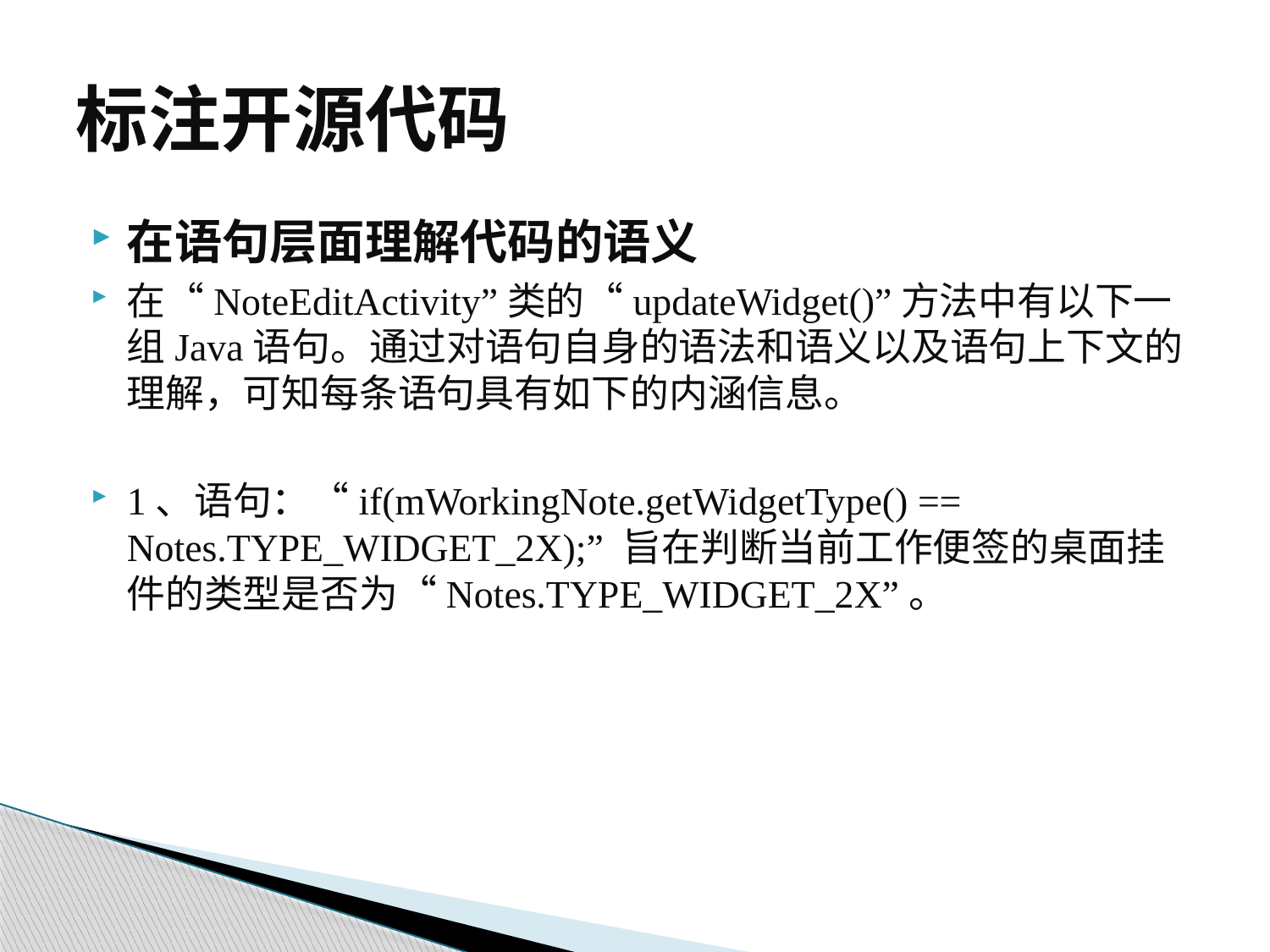

# 标注开源代码
在语句层面理解代码的语义
在“NoteEditActivity”类的“updateWidget()”方法中有以下一组Java语句。通过对语句自身的语法和语义以及语句上下文的理解，可知每条语句具有如下的内涵信息。

1、语句：“if(mWorkingNote.getWidgetType() == Notes.TYPE_WIDGET_2X);” 旨在判断当前工作便签的桌面挂件的类型是否为“Notes.TYPE_WIDGET_2X”。